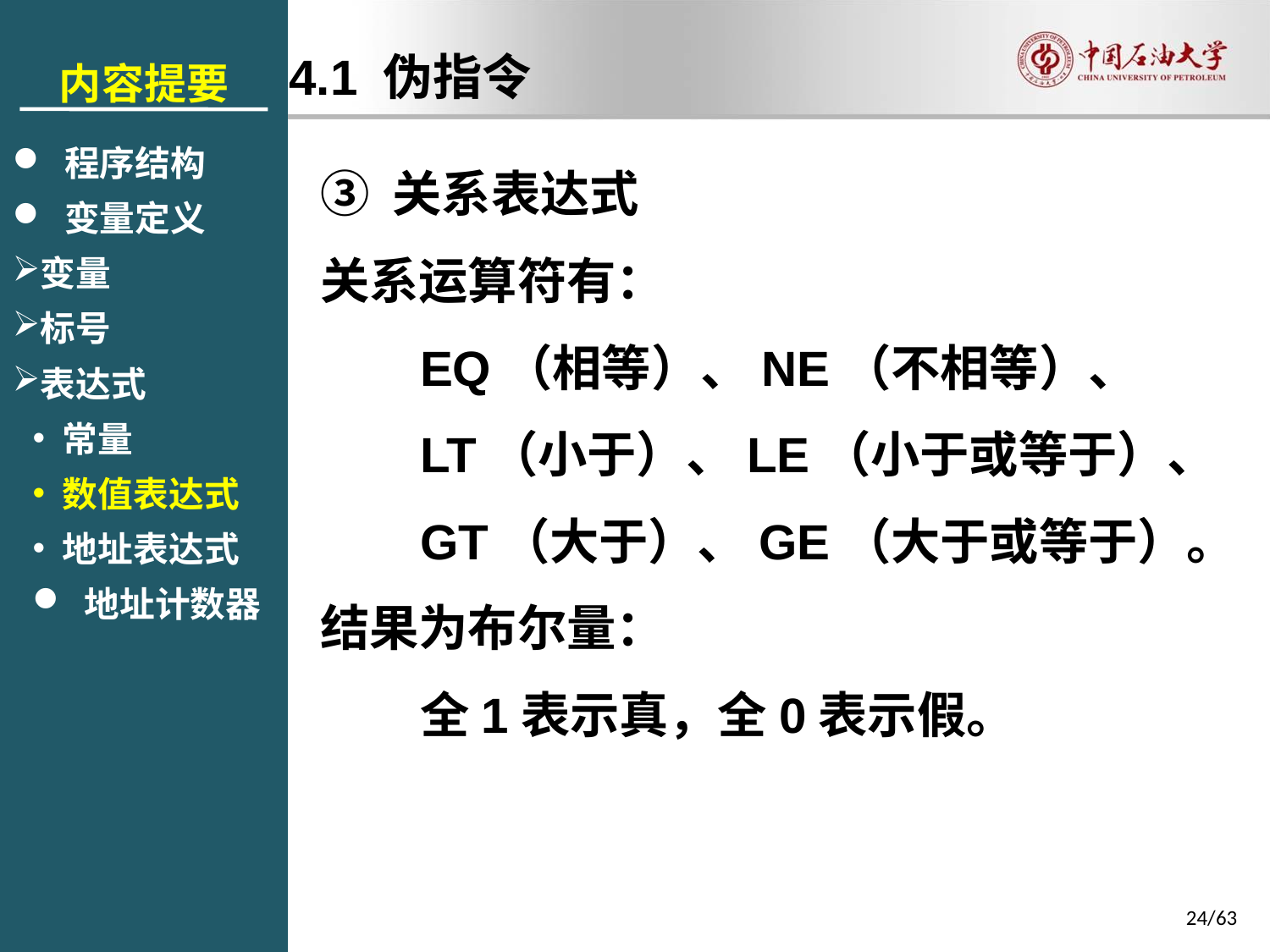

内容提要
 程序结构
 变量定义
变量
标号
表达式
常量
数值表达式
地址表达式
 地址计数器
4.1 伪指令
③ 关系表达式
关系运算符有：
EQ（相等）、NE（不相等）、
LT（小于）、LE（小于或等于）、
GT（大于）、GE（大于或等于）。
结果为布尔量：
全1表示真，全0表示假。
24/63